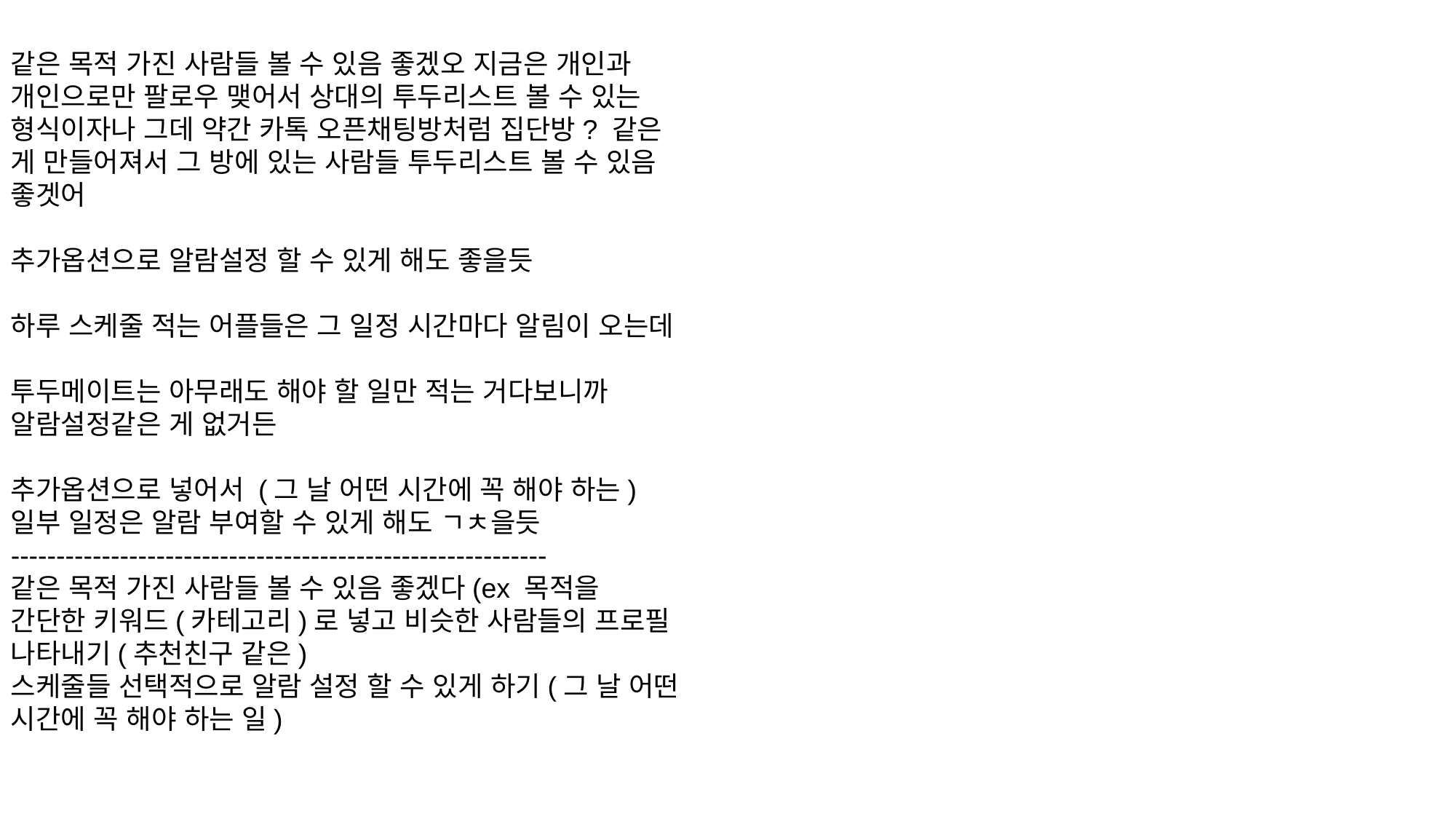

같은 목적 가진 사람들 볼 수 있음 좋겠오 지금은 개인과 개인으로만 팔로우 맺어서 상대의 투두리스트 볼 수 있는 형식이자나 그데 약간 카톡 오픈채팅방처럼 집단방? 같은 게 만들어져서 그 방에 있는 사람들 투두리스트 볼 수 있음 좋겟어

추가옵션으로 알람설정 할 수 있게 해도 좋을듯

하루 스케줄 적는 어플들은 그 일정 시간마다 알림이 오는데

투두메이트는 아무래도 해야 할 일만 적는 거다보니까 알람설정같은 게 없거든

추가옵션으로 넣어서 (그 날 어떤 시간에 꼭 해야 하는) 일부 일정은 알람 부여할 수 있게 해도 ㄱㅊ을듯
-----------------------------------------------------------
같은 목적 가진 사람들 볼 수 있음 좋겠다(ex 목적을 간단한 키워드(카테고리)로 넣고 비슷한 사람들의 프로필 나타내기(추천친구 같은)
스케줄들 선택적으로 알람 설정 할 수 있게 하기(그 날 어떤 시간에 꼭 해야 하는 일)